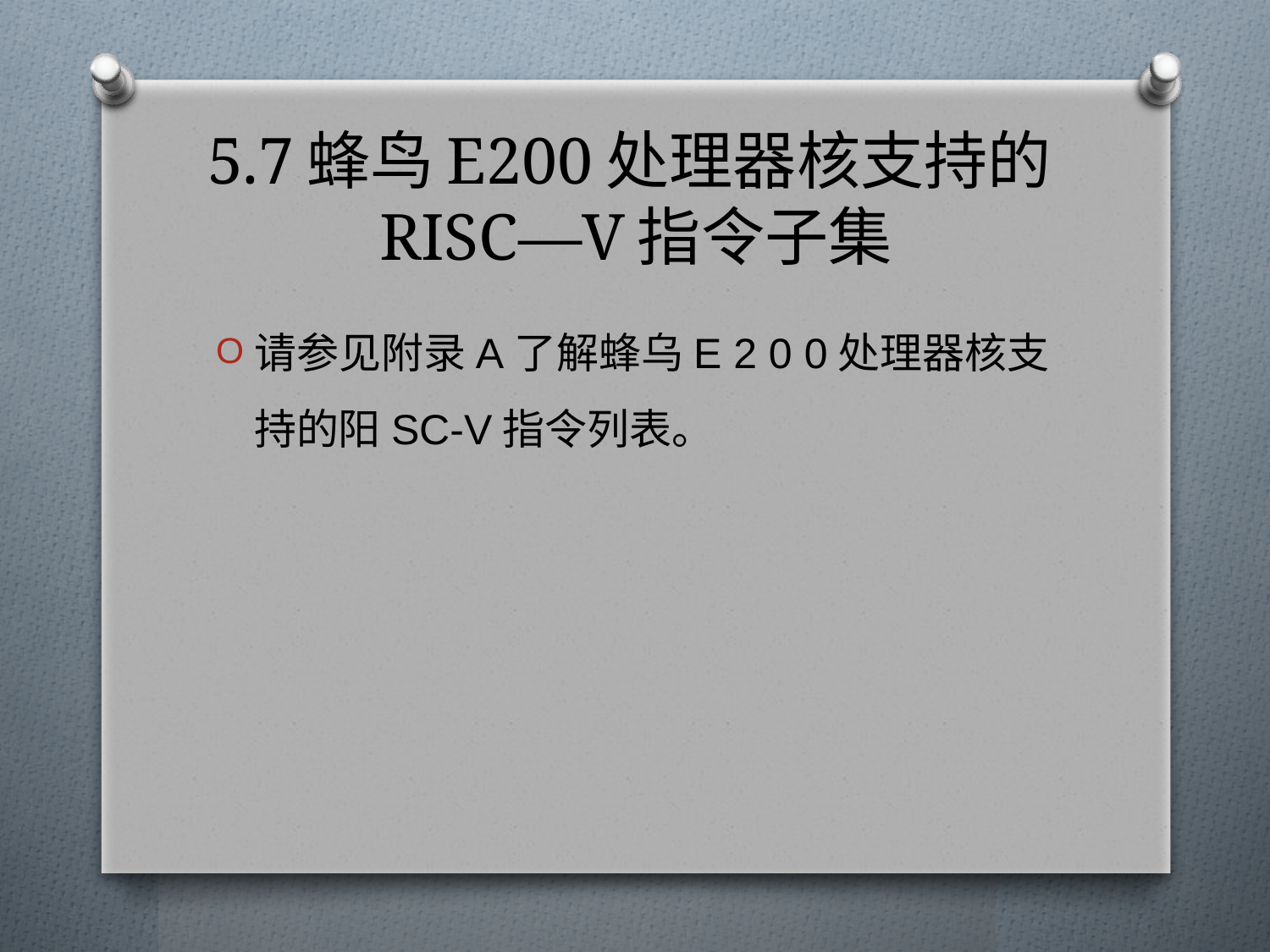

# 5.7蜂鸟E200处理器核支持的RISC—V指令子集
请参见附录A了解蜂乌E 2 0 0处理器核支持的阳SC-V指令列表。